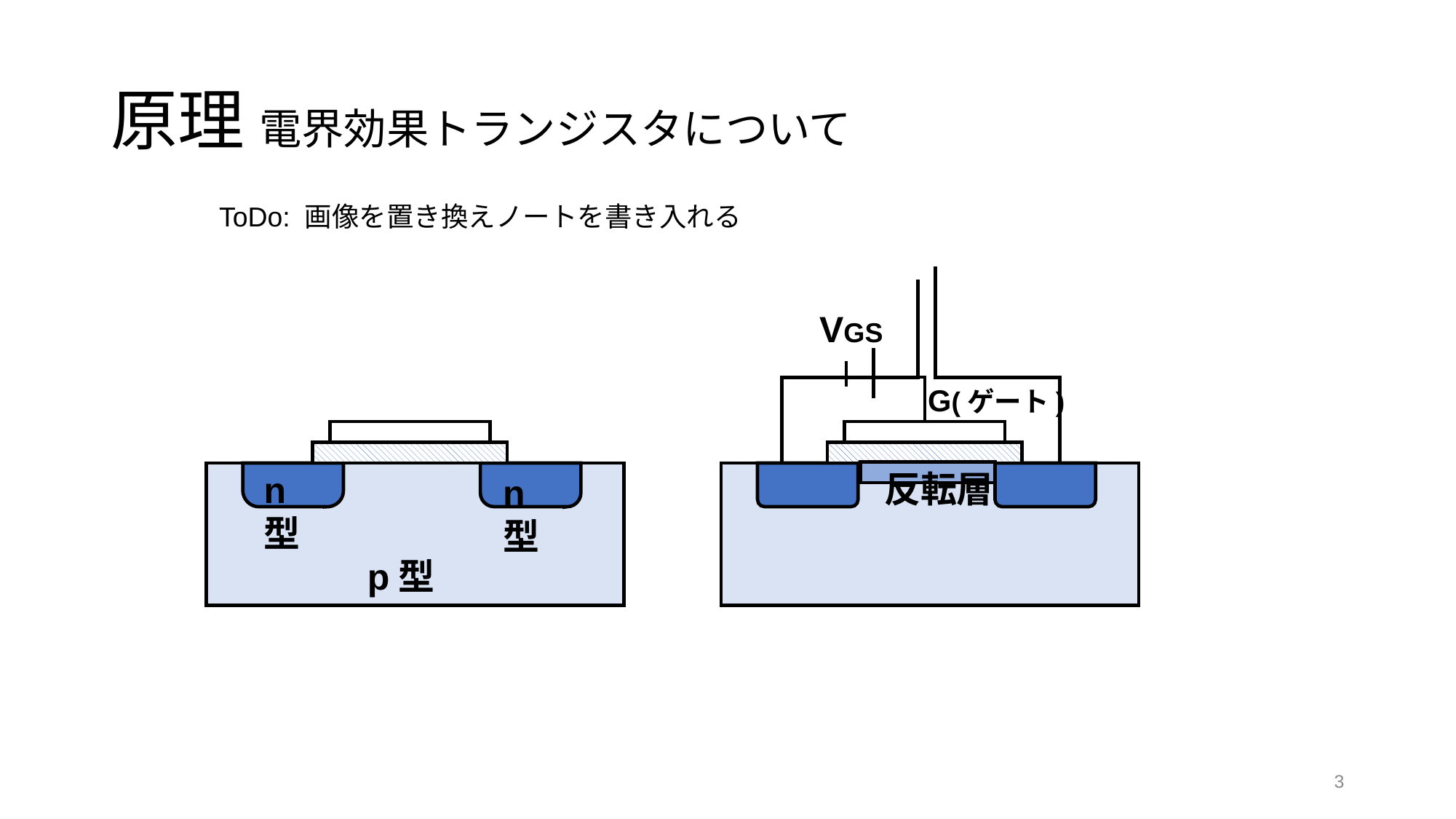

# 原理 電界効果トランジスタについて
ToDo: 画像を置き換えノートを書き入れる
VGS
G(ゲート)

反転層
n型

n型
p型
3